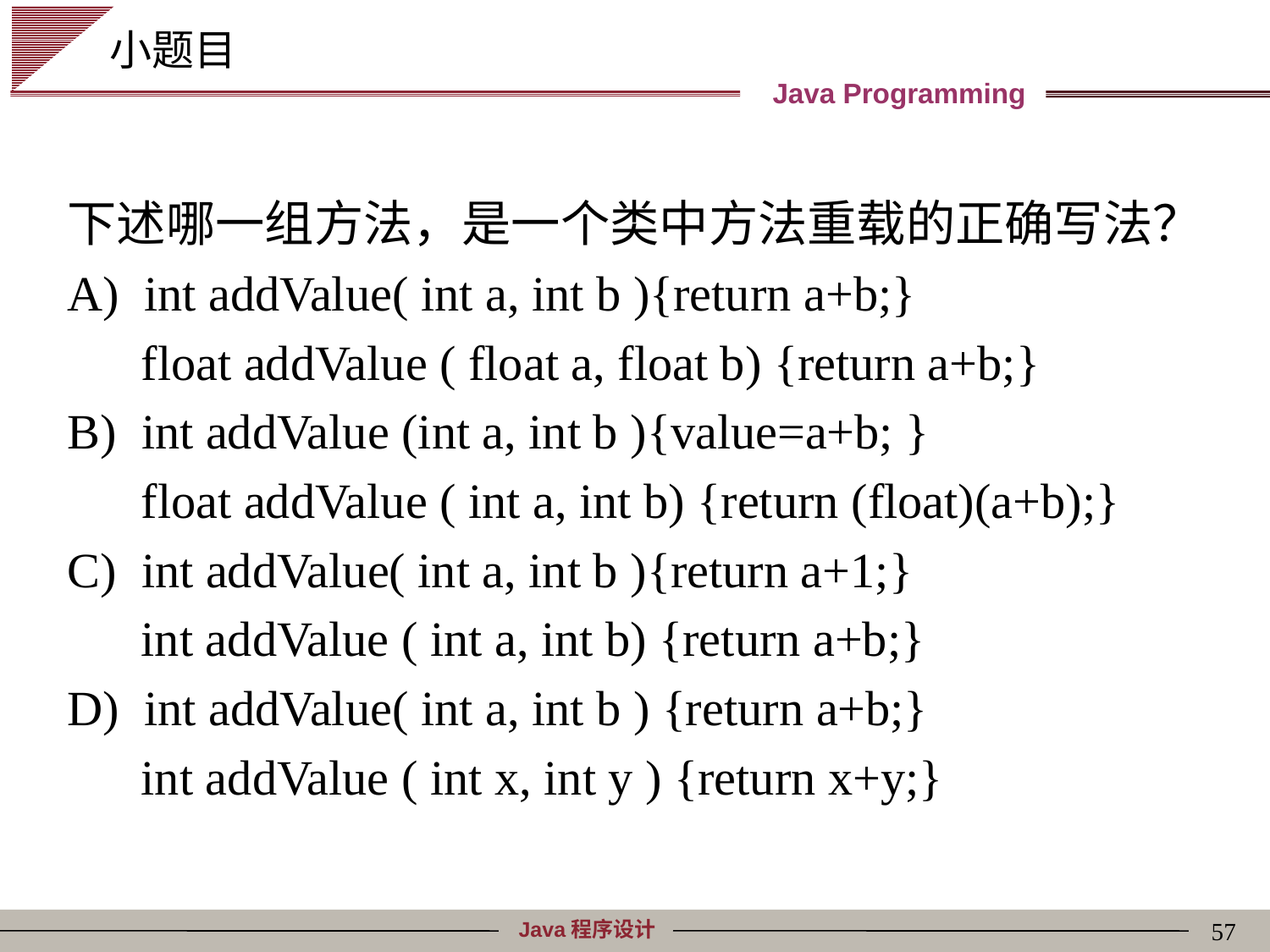

# 小题目
下述哪一组方法，是一个类中方法重载的正确写法？
A)  int addValue( int a, int b ){return a+b;}
      float addValue ( float a, float b) {return a+b;}
B)  int addValue (int a, int b ){value=a+b; }
      float addValue ( int a, int b) {return (float)(a+b);}
C)  int addValue( int a, int b ){return a+1;}
      int addValue ( int a, int b) {return a+b;}
D)  int addValue( int a, int b ) {return a+b;}
      int addValue ( int x, int y ) {return x+y;}